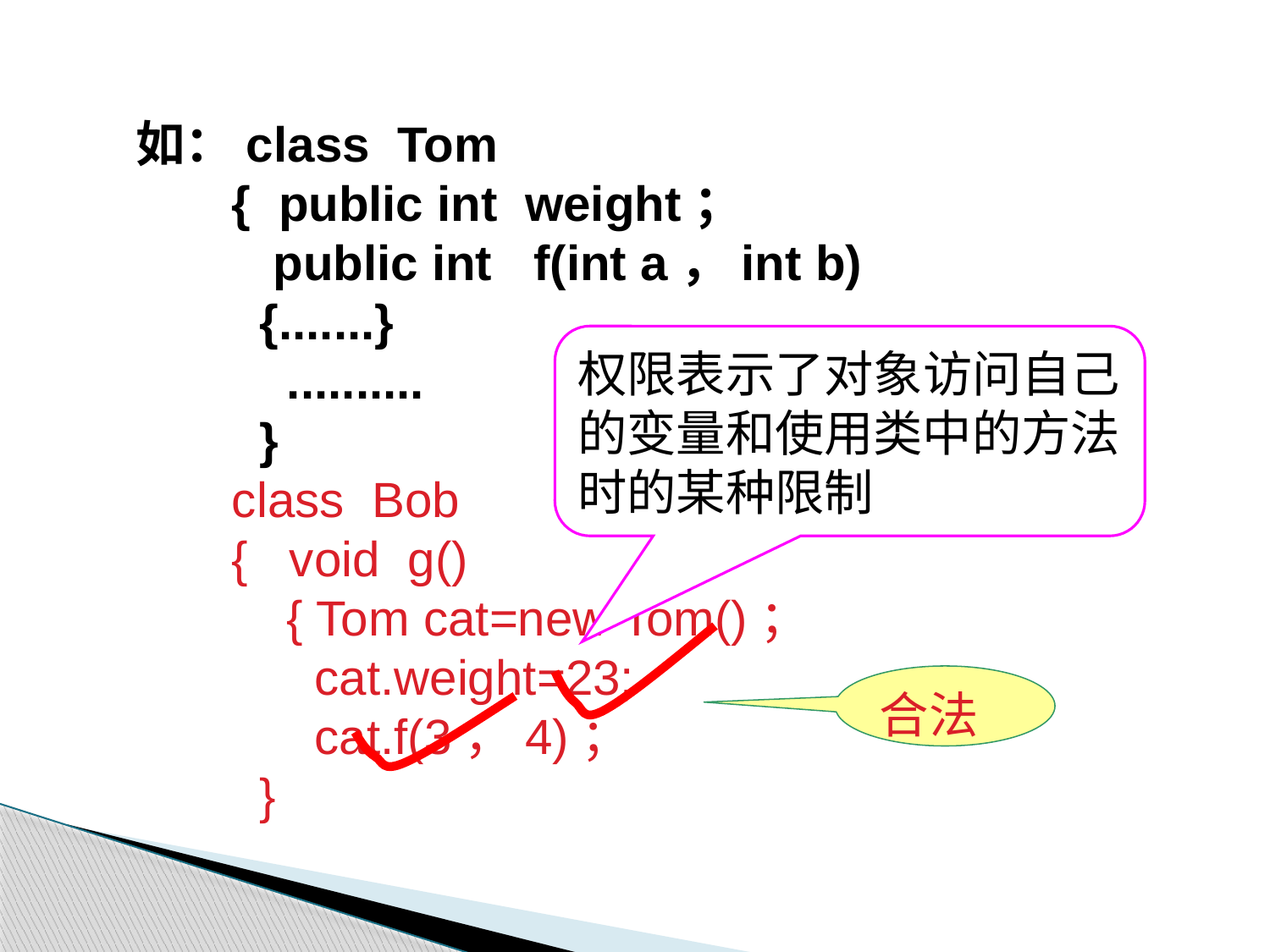

如：class  Tom
       {  public int  weight；
          public int   f(int a，int b)
         {.......}
           ..........
         }
       class  Bob
       {   void  g()
           { Tom cat=new Tom()；
             cat.weight=23;
             cat.f(3，4)；
         }
权限表示了对象访问自己的变量和使用类中的方法时的某种限制

合法